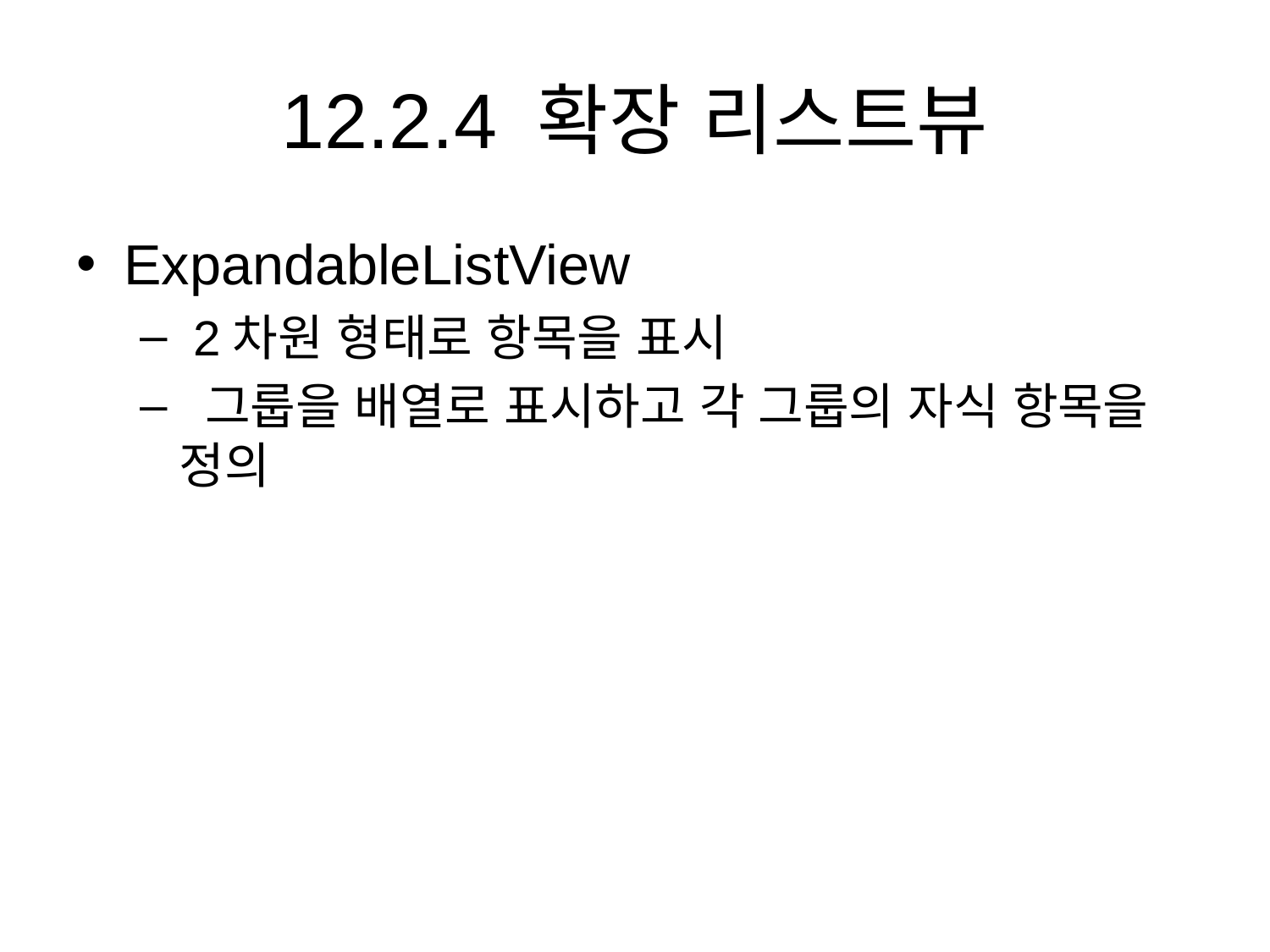

# 12.2.4 확장 리스트뷰
ExpandableListView
 2차원 형태로 항목을 표시
 그룹을 배열로 표시하고 각 그룹의 자식 항목을 정의